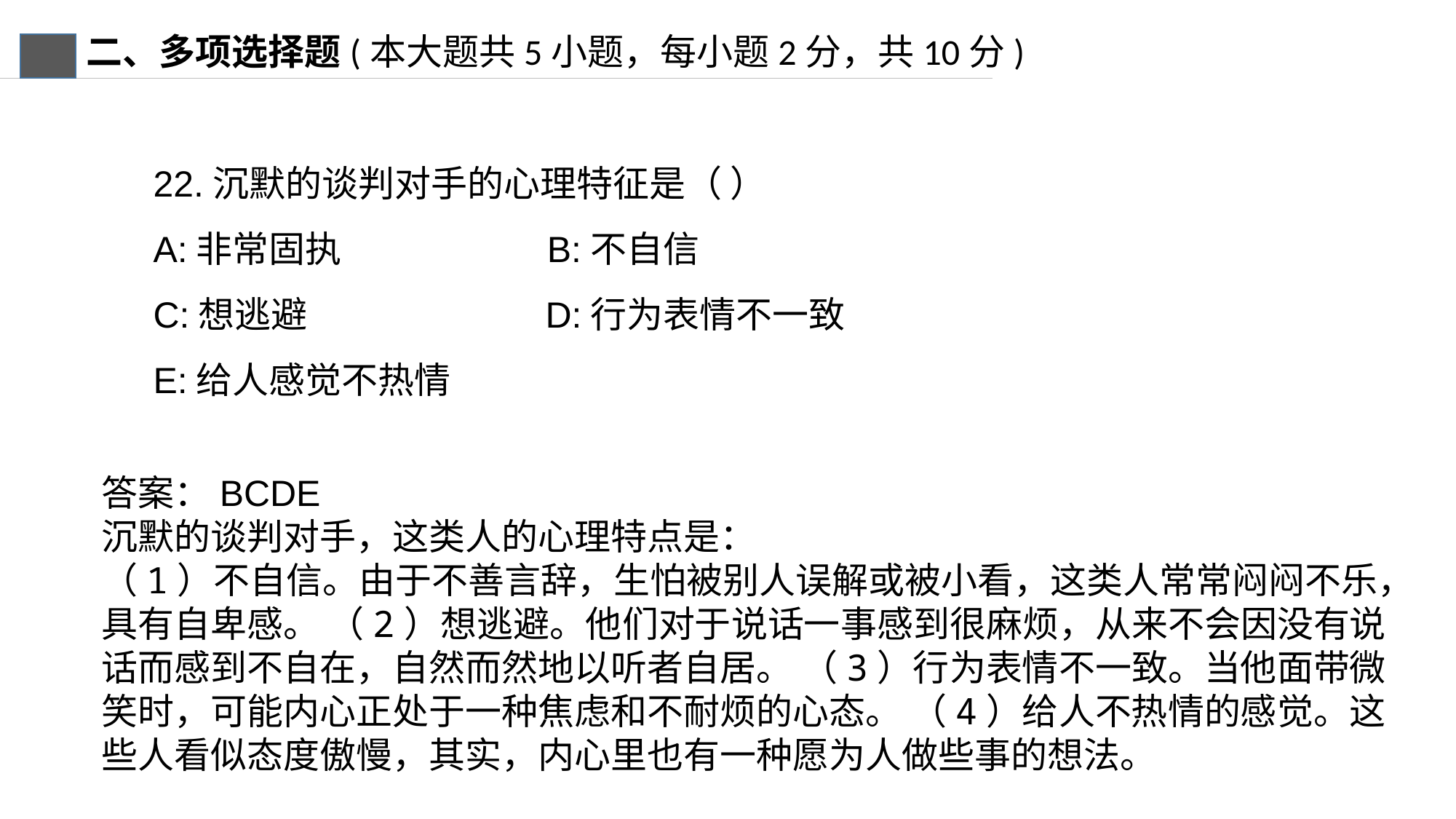

二、多项选择题(本大题共5小题，每小题2分，共10分)

22.沉默的谈判对手的心理特征是（ ）
A:非常固执                        B:不自信
C:想逃避                            D:行为表情不一致
E:给人感觉不热情
答案：BCDE
沉默的谈判对手，这类人的心理特点是：
（1）不自信。由于不善言辞，生怕被别人误解或被小看，这类人常常闷闷不乐，具有自卑感。 （2）想逃避。他们对于说话一事感到很麻烦，从来不会因没有说话而感到不自在，自然而然地以听者自居。 （3）行为表情不一致。当他面带微笑时，可能内心正处于一种焦虑和不耐烦的心态。 （4）给人不热情的感觉。这些人看似态度傲慢，其实，内心里也有一种愿为人做些事的想法。